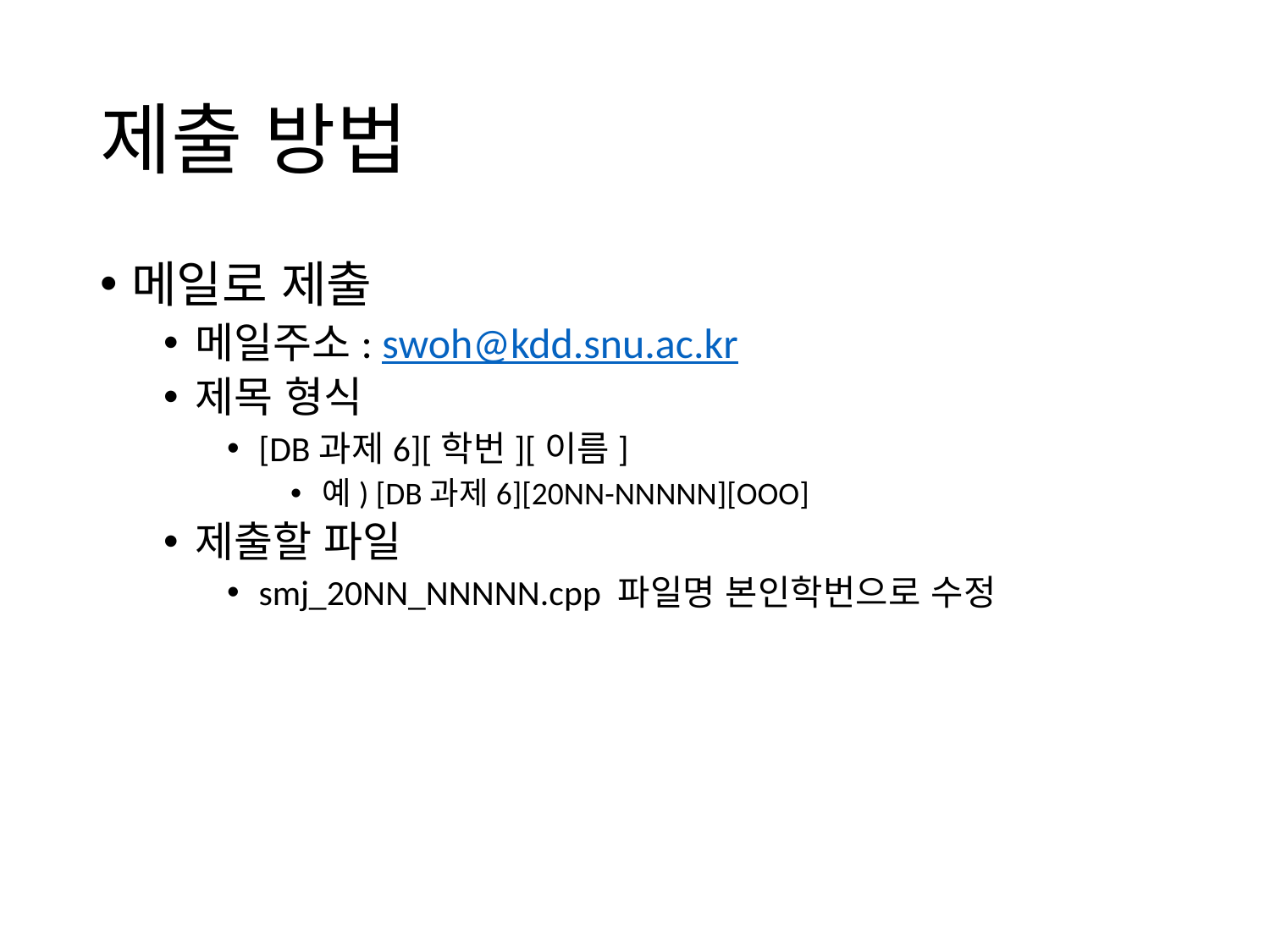

# 제출 방법
메일로 제출
메일주소: swoh@kdd.snu.ac.kr
제목 형식
[DB과제6][학번][이름]
예) [DB과제6][20NN-NNNNN][OOO]
제출할 파일
smj_20NN_NNNNN.cpp 파일명 본인학번으로 수정